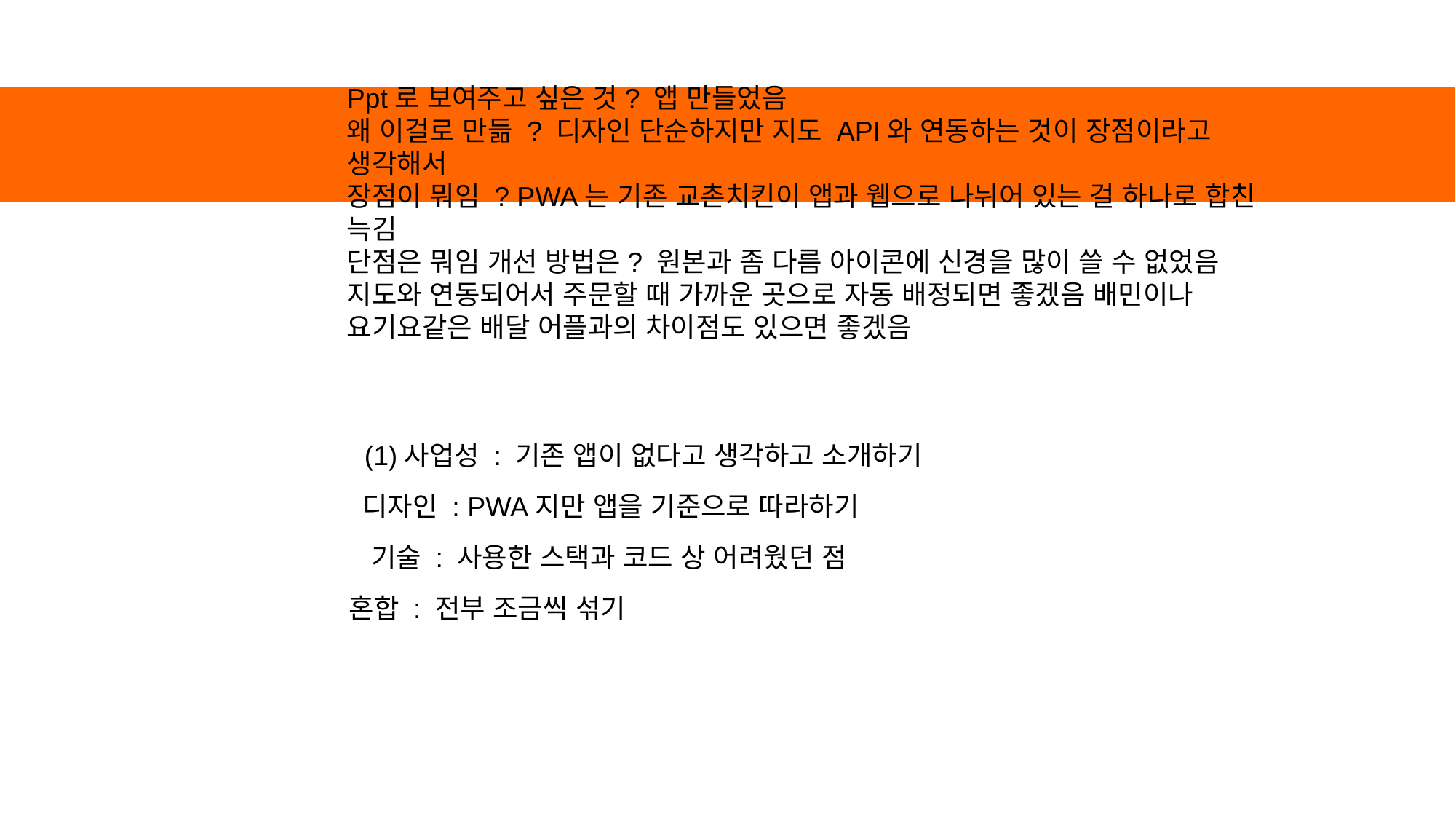

Ppt로 보여주고 싶은 것? 앱 만들었음
왜 이걸로 만듦 ? 디자인 단순하지만 지도 API와 연동하는 것이 장점이라고 생각해서
장점이 뭐임 ? PWA는 기존 교촌치킨이 앱과 웹으로 나뉘어 있는 걸 하나로 합친 늑김
단점은 뭐임 개선 방법은? 원본과 좀 다름 아이콘에 신경을 많이 쓸 수 없었음 지도와 연동되어서 주문할 때 가까운 곳으로 자동 배정되면 좋겠음 배민이나 요기요같은 배달 어플과의 차이점도 있으면 좋겠음
(1)사업성 : 기존 앱이 없다고 생각하고 소개하기
디자인 : PWA지만 앱을 기준으로 따라하기
기술 : 사용한 스택과 코드 상 어려웠던 점
혼합 : 전부 조금씩 섞기